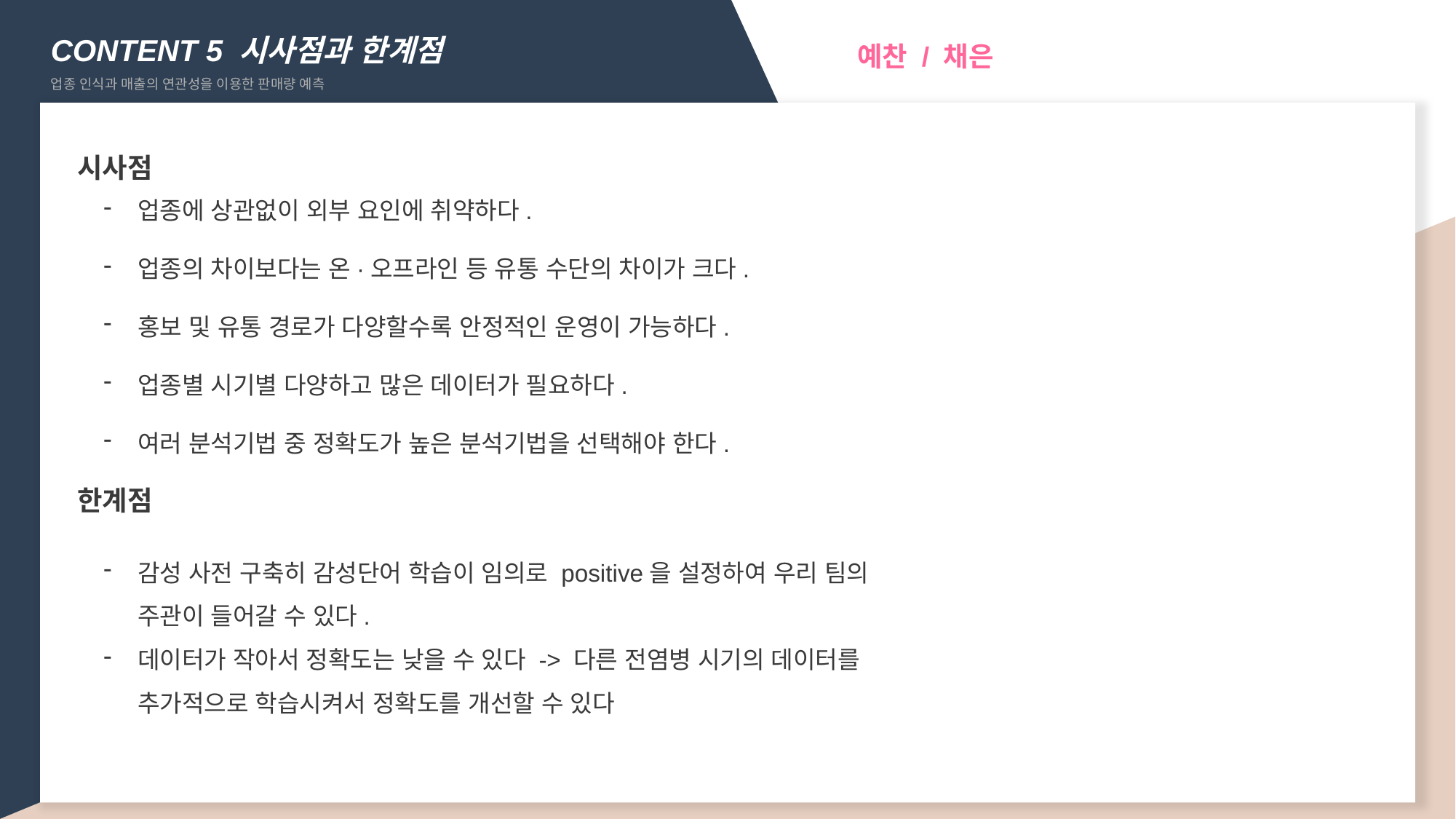

CONTENT 5 시사점과 한계점
업종 인식과 매출의 연관성을 이용한 판매량 예측
예찬 / 채은
시사점
업종에 상관없이 외부 요인에 취약하다.
업종의 차이보다는 온·오프라인 등 유통 수단의 차이가 크다.
홍보 및 유통 경로가 다양할수록 안정적인 운영이 가능하다.
업종별 시기별 다양하고 많은 데이터가 필요하다.
여러 분석기법 중 정확도가 높은 분석기법을 선택해야 한다.
한계점
감성 사전 구축히 감성단어 학습이 임의로 positive을 설정하여 우리 팀의 주관이 들어갈 수 있다.
데이터가 작아서 정확도는 낮을 수 있다 -> 다른 전염병 시기의 데이터를 추가적으로 학습시켜서 정확도를 개선할 수 있다